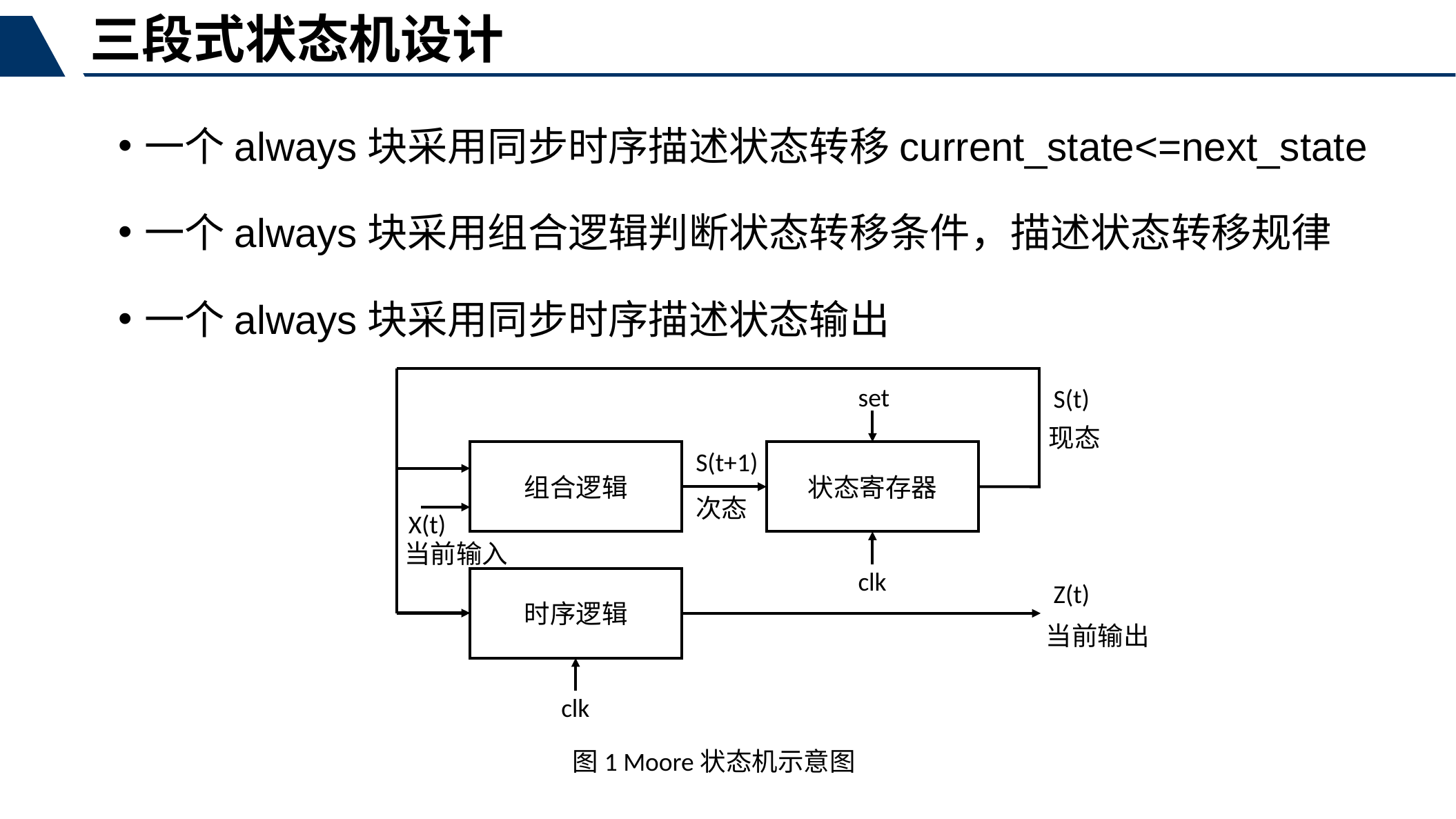

三段式状态机设计

一个always块采用同步时序描述状态转移current_state<=next_state
一个always块采用组合逻辑判断状态转移条件，描述状态转移规律
一个always块采用同步时序描述状态输出
set
S(t)
现态
S(t+1)
组合逻辑
状态寄存器
次态
X(t)
当前输入
clk
时序逻辑
Z(t)
当前输出
clk
图1 Moore状态机示意图